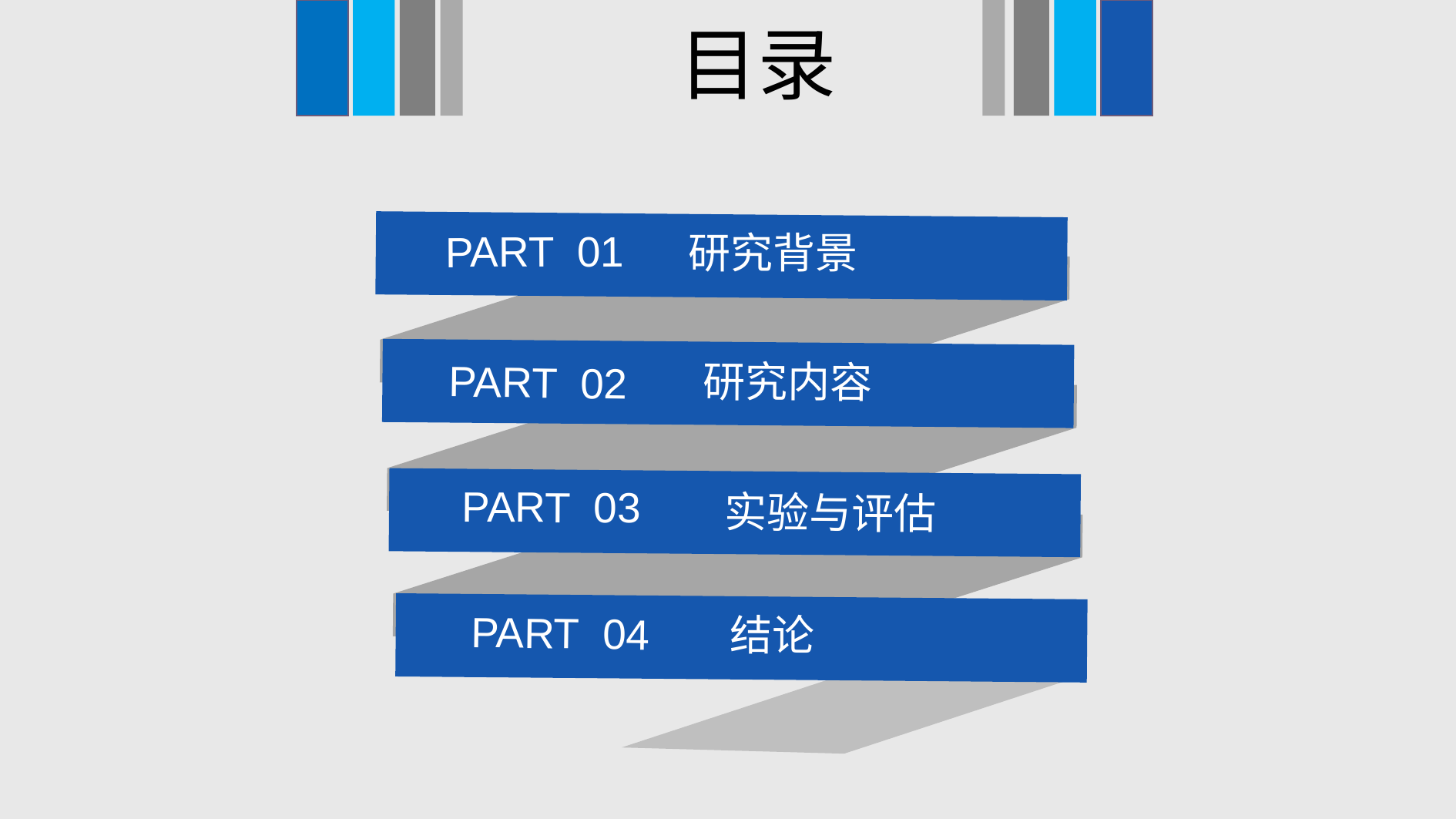

目录

研究背景
PART  01

研究内容
PART  02

实验与评估
PART  03

结论
PART  04